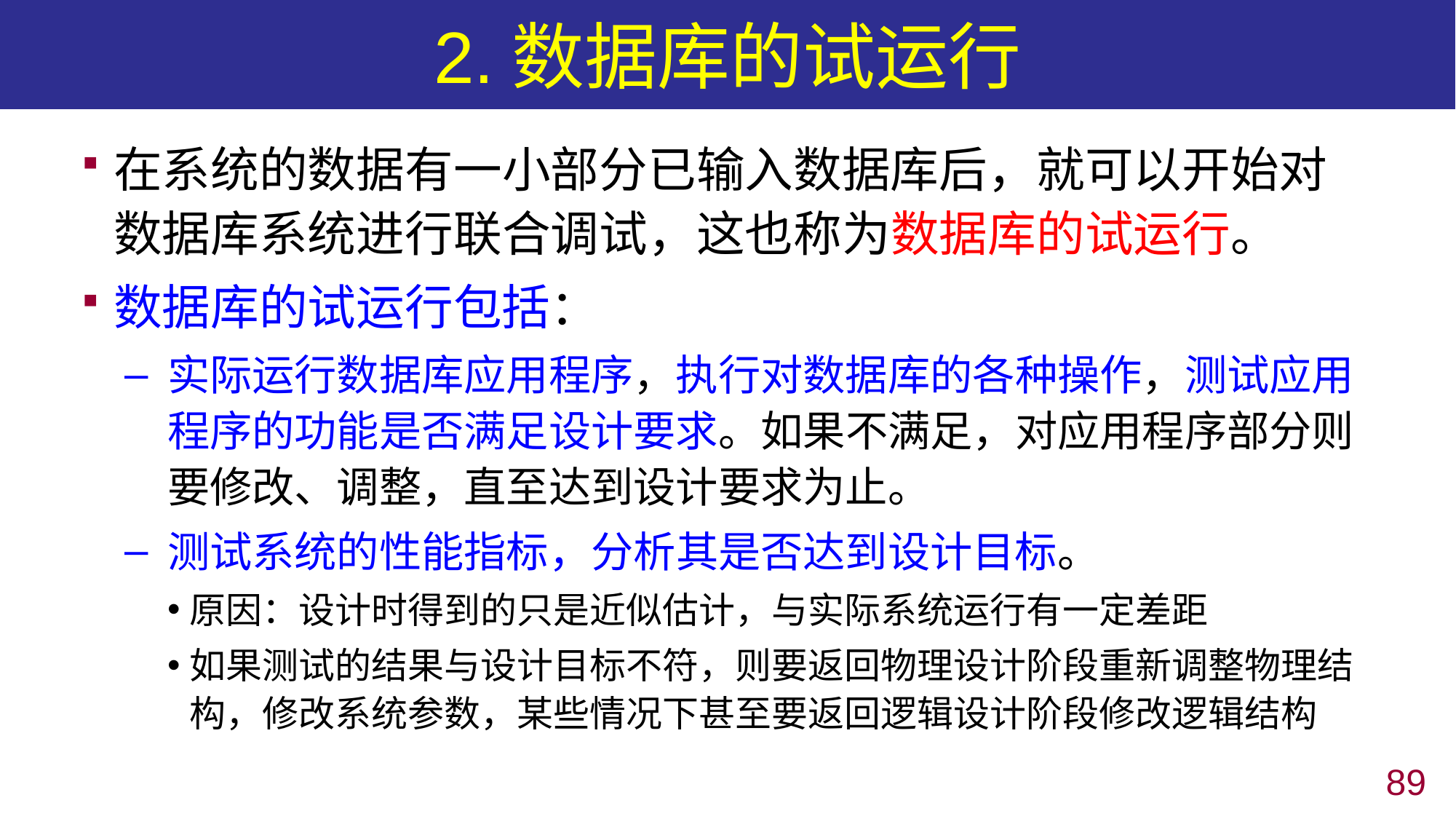

# 2.数据库的试运行
在系统的数据有一小部分已输入数据库后，就可以开始对数据库系统进行联合调试，这也称为数据库的试运行。
数据库的试运行包括：
实际运行数据库应用程序，执行对数据库的各种操作，测试应用程序的功能是否满足设计要求。如果不满足，对应用程序部分则要修改、调整，直至达到设计要求为止。
测试系统的性能指标，分析其是否达到设计目标。
原因：设计时得到的只是近似估计，与实际系统运行有一定差距
如果测试的结果与设计目标不符，则要返回物理设计阶段重新调整物理结构，修改系统参数，某些情况下甚至要返回逻辑设计阶段修改逻辑结构
89